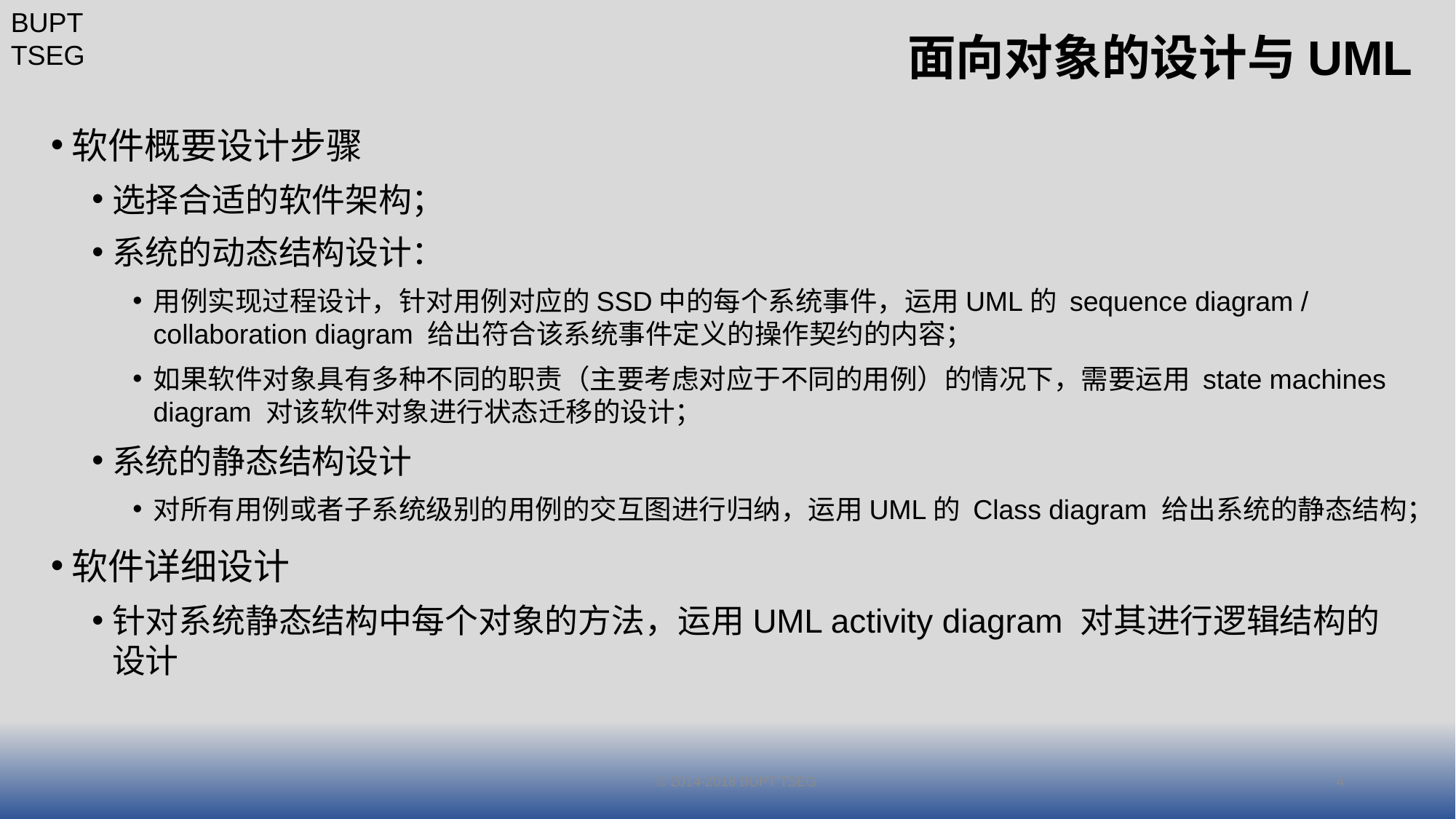

# 面向对象的设计与UML
软件概要设计步骤
选择合适的软件架构；
系统的动态结构设计：
用例实现过程设计，针对用例对应的SSD中的每个系统事件，运用UML的 sequence diagram / collaboration diagram 给出符合该系统事件定义的操作契约的内容；
如果软件对象具有多种不同的职责（主要考虑对应于不同的用例）的情况下，需要运用 state machines diagram 对该软件对象进行状态迁移的设计；
系统的静态结构设计
对所有用例或者子系统级别的用例的交互图进行归纳，运用UML的 Class diagram 给出系统的静态结构；
软件详细设计
针对系统静态结构中每个对象的方法，运用UML activity diagram 对其进行逻辑结构的设计

© 2014-2018 BUPT TSEG
4